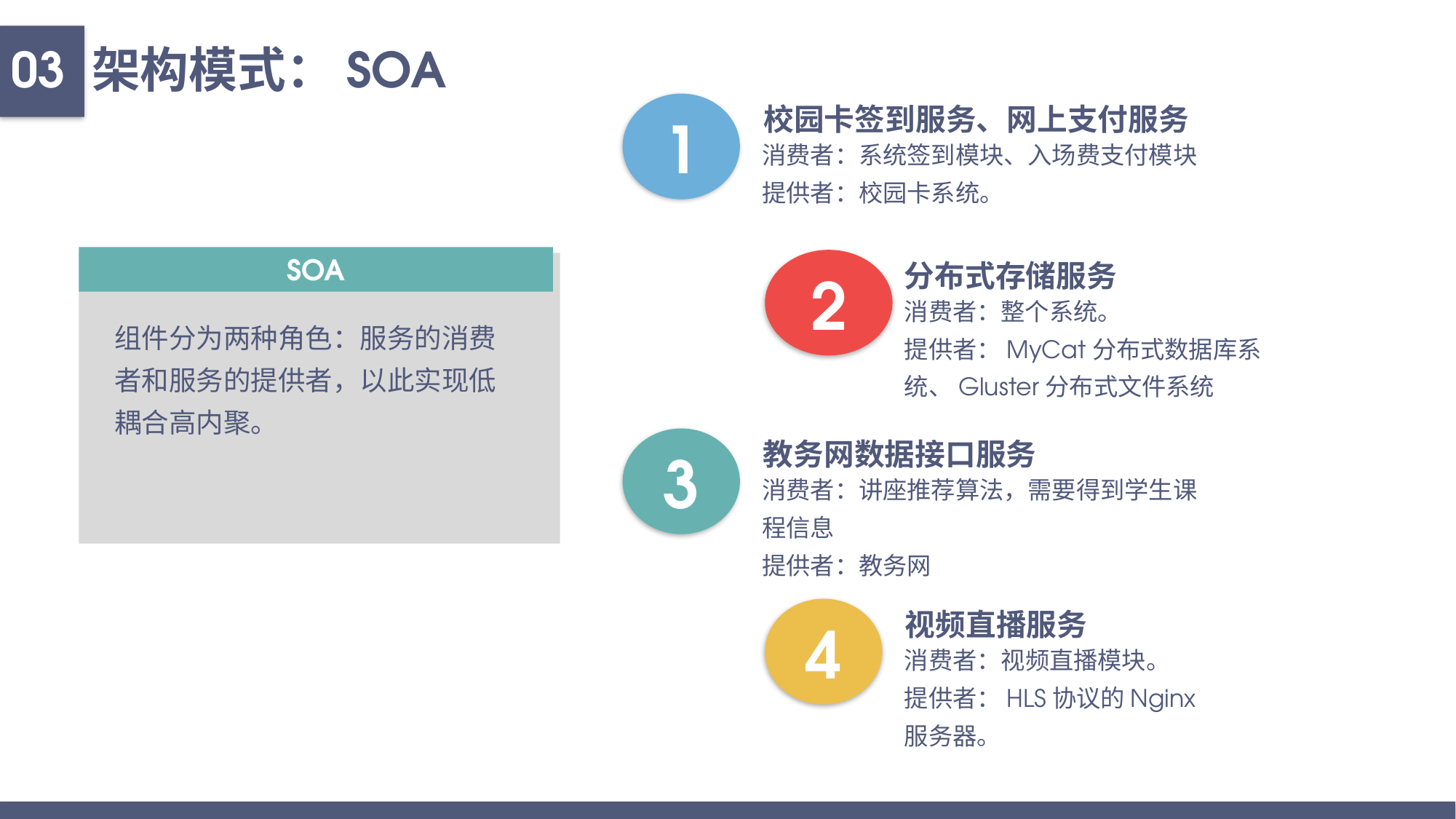

03
架构模式：SOA
校园卡签到服务、网上支付服务

1
消费者：系统签到模块、入场费支付模块
提供者：校园卡系统。
分布式存储服务
SOA

2
消费者：整个系统。
提供者：MyCat分布式数据库系统、Gluster分布式文件系统
组件分为两种角色：服务的消费者和服务的提供者，以此实现低耦合高内聚。
教务网数据接口服务

3
消费者：讲座推荐算法，需要得到学生课程信息
提供者：教务网
视频直播服务

4
消费者：视频直播模块。
提供者：HLS协议的Nginx服务器。